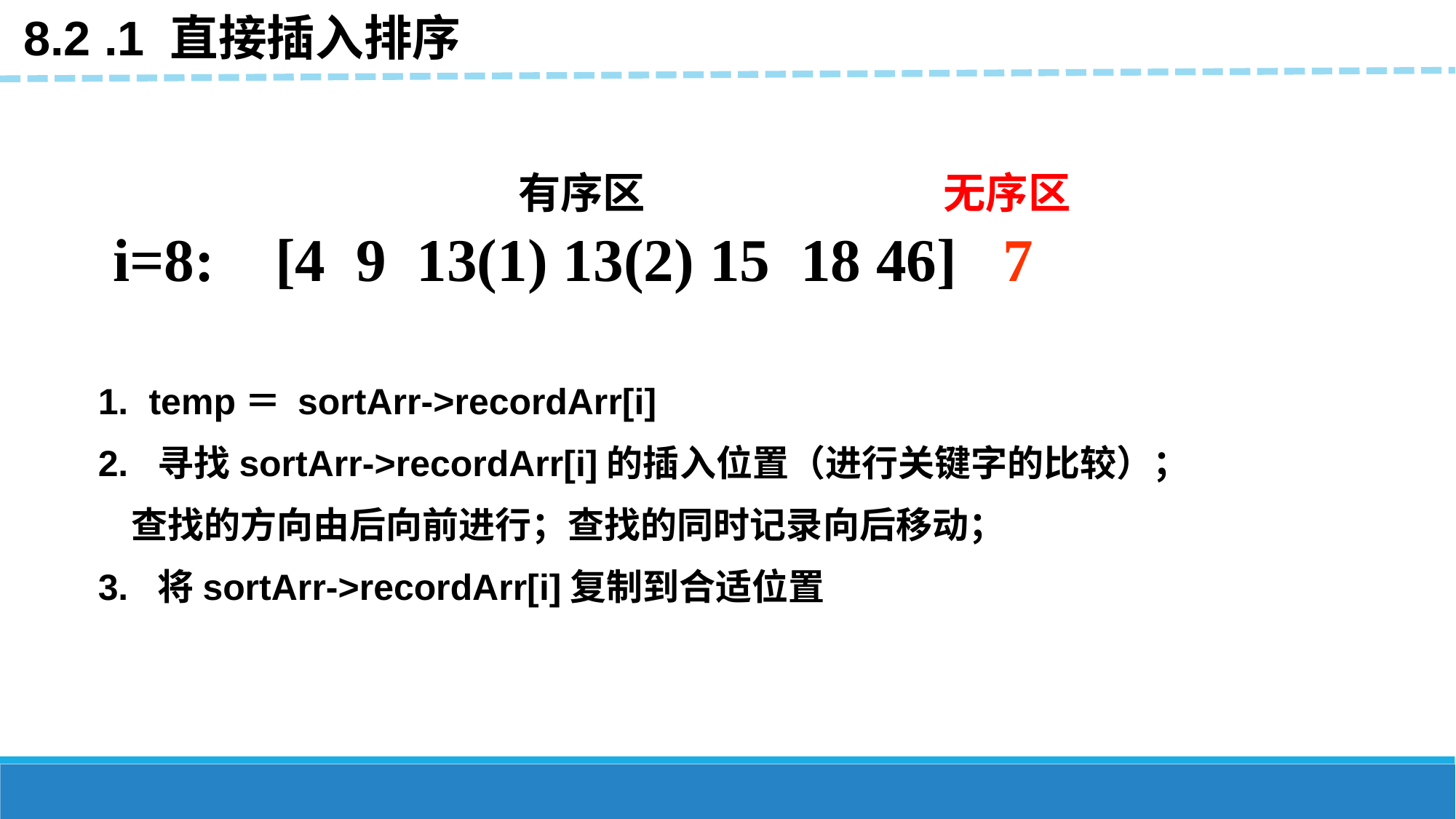

8.2 .1 直接插入排序
有序区
无序区
 i=8:    [4  9  13(1) 13(2) 15  18 46]   7
1.  temp＝ sortArr->recordArr[i]
2.  寻找sortArr->recordArr[i]的插入位置（进行关键字的比较）；
   查找的方向由后向前进行；查找的同时记录向后移动；
3.  将sortArr->recordArr[i]复制到合适位置